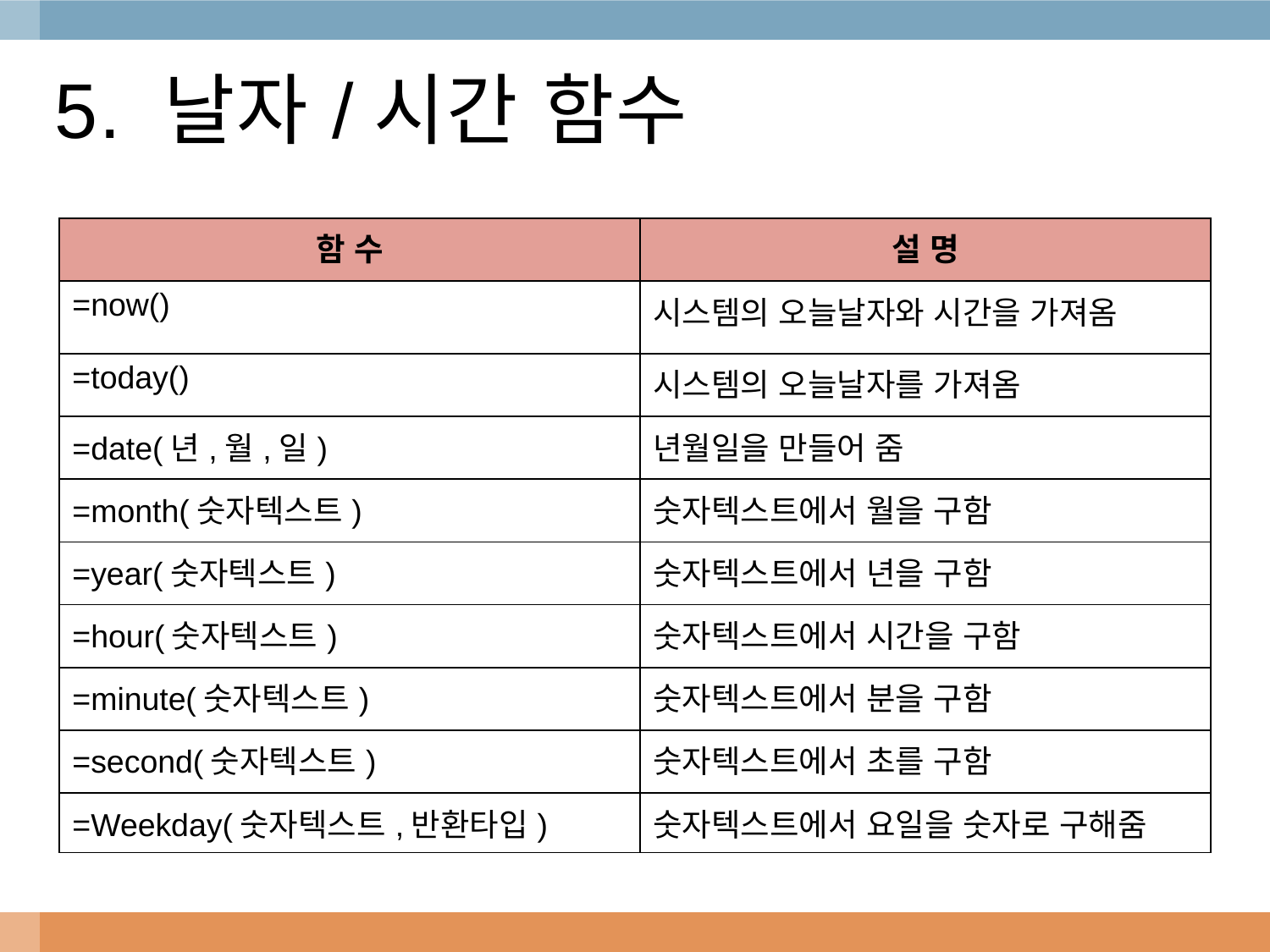

# 5. 날자/시간 함수
| 함 수 | 설 명 |
| --- | --- |
| =now() | 시스템의 오늘날자와 시간을 가져옴 |
| =today() | 시스템의 오늘날자를 가져옴 |
| =date(년,월,일) | 년월일을 만들어 줌 |
| =month(숫자텍스트) | 숫자텍스트에서 월을 구함 |
| =year(숫자텍스트) | 숫자텍스트에서 년을 구함 |
| =hour(숫자텍스트) | 숫자텍스트에서 시간을 구함 |
| =minute(숫자텍스트) | 숫자텍스트에서 분을 구함 |
| =second(숫자텍스트) | 숫자텍스트에서 초를 구함 |
| =Weekday(숫자텍스트,반환타입) | 숫자텍스트에서 요일을 숫자로 구해줌 |